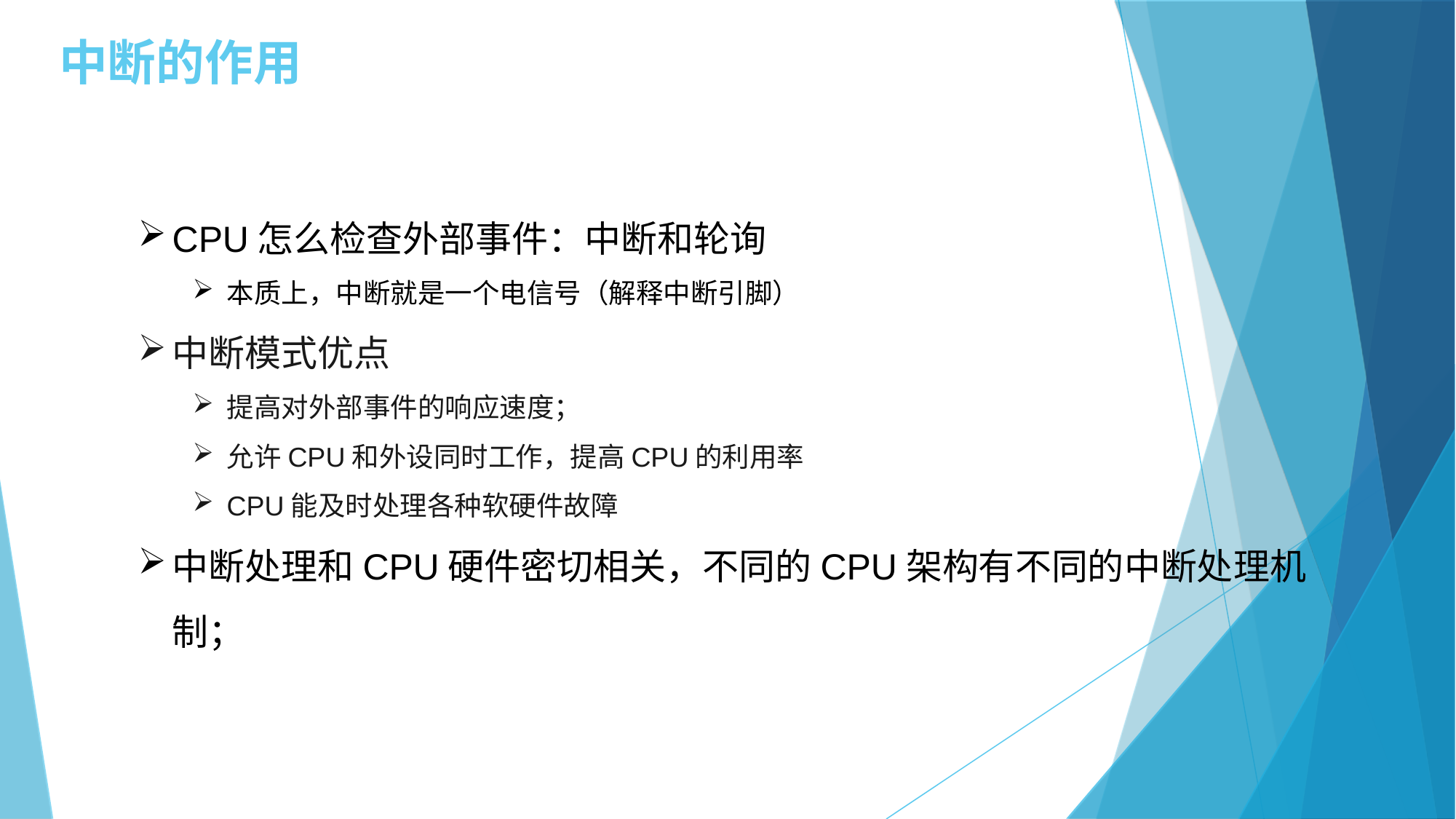

中断的作用
CPU怎么检查外部事件：中断和轮询
本质上，中断就是一个电信号（解释中断引脚）
中断模式优点
提高对外部事件的响应速度；
允许CPU和外设同时工作，提高CPU的利用率
CPU能及时处理各种软硬件故障
中断处理和CPU硬件密切相关，不同的CPU架构有不同的中断处理机制；